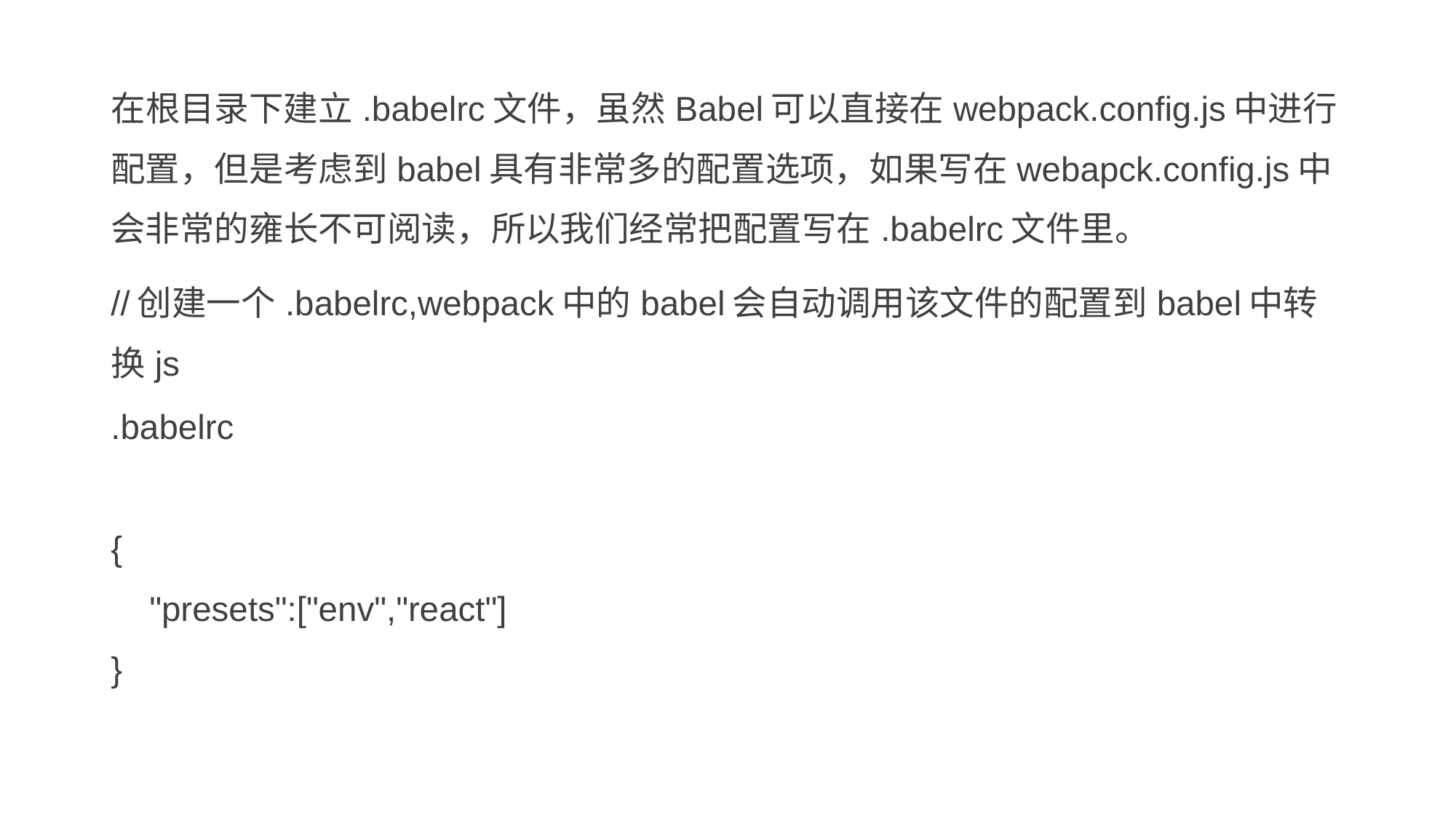

在根目录下建立.babelrc文件，虽然Babel可以直接在webpack.config.js中进行配置，但是考虑到babel具有非常多的配置选项，如果写在webapck.config.js中会非常的雍长不可阅读，所以我们经常把配置写在.babelrc文件里。
//创建一个.babelrc,webpack中的babel会自动调用该文件的配置到babel中转换js
.babelrc

{
    "presets":["env","react"]
}